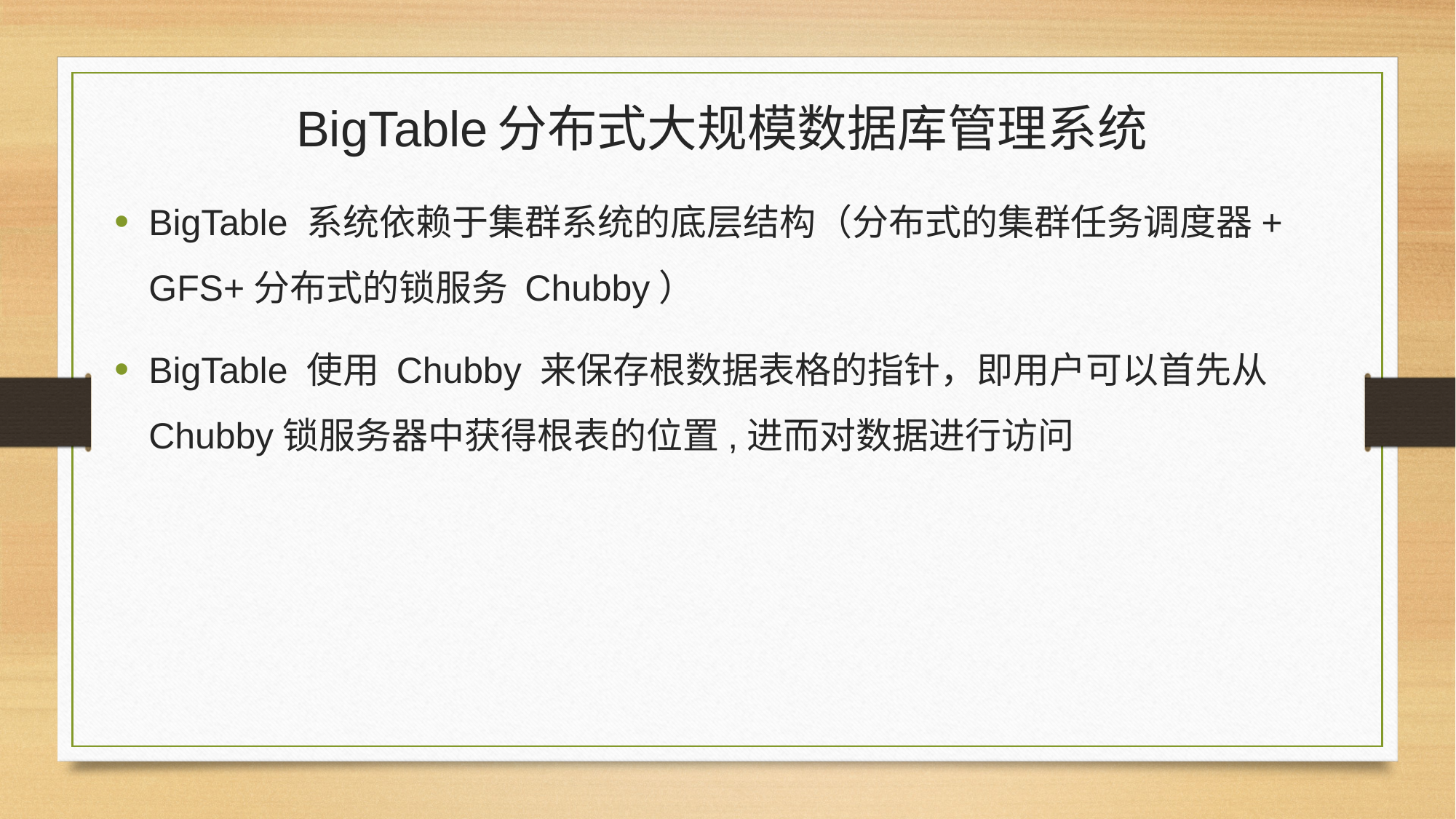

BigTable分布式大规模数据库管理系统
BigTable 系统依赖于集群系统的底层结构（分布式的集群任务调度器+ GFS+分布式的锁服务 Chubby）
BigTable 使用 Chubby 来保存根数据表格的指针，即用户可以首先从Chubby锁服务器中获得根表的位置,进而对数据进行访问